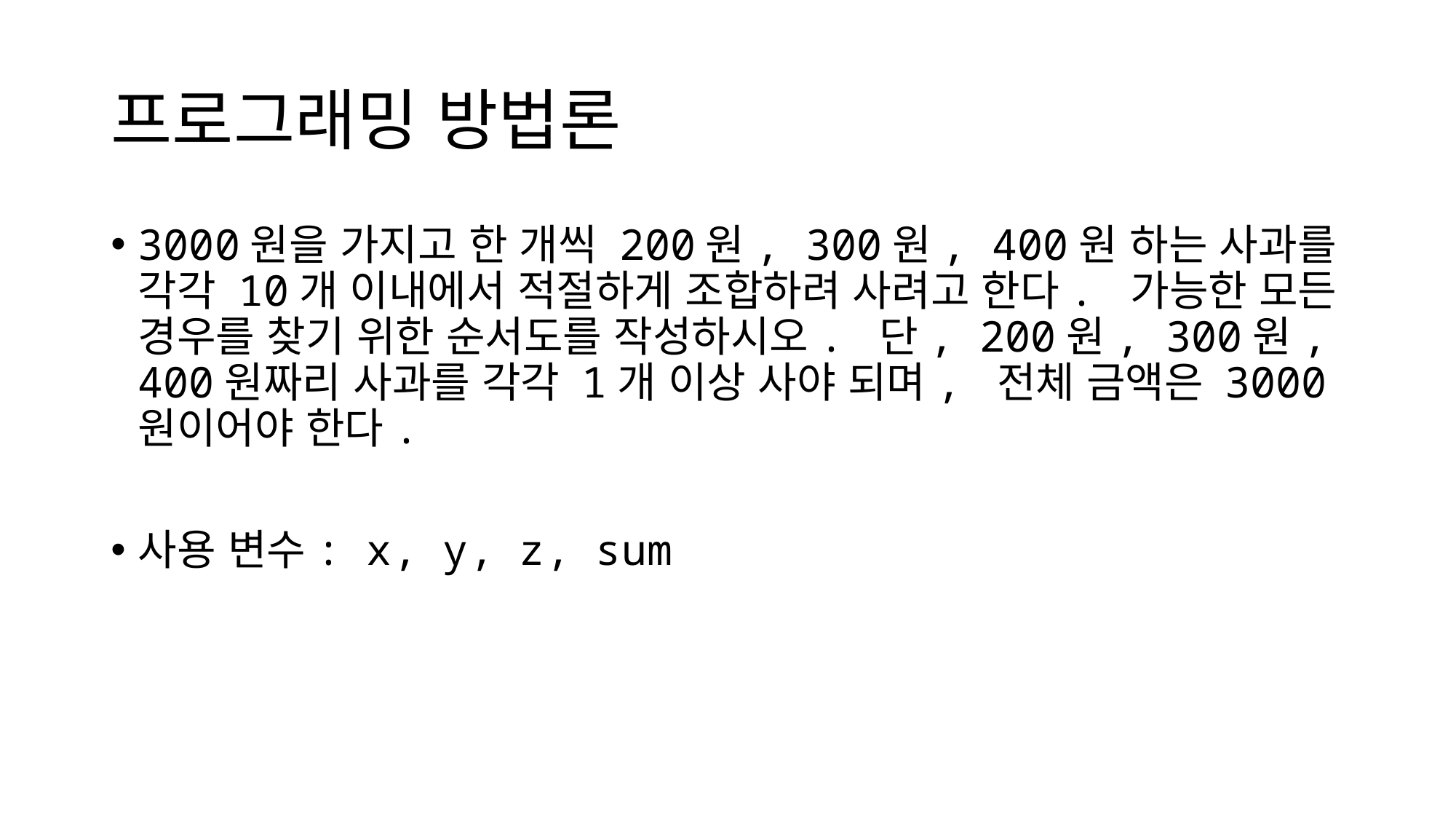

# 프로그래밍 방법론
3000원을 가지고 한 개씩 200원, 300원, 400원 하는 사과를 각각 10개 이내에서 적절하게 조합하려 사려고 한다. 가능한 모든 경우를 찾기 위한 순서도를 작성하시오. 단, 200원, 300원, 400원짜리 사과를 각각 1개 이상 사야 되며, 전체 금액은 3000원이어야 한다.

사용 변수: x, y, z, sum